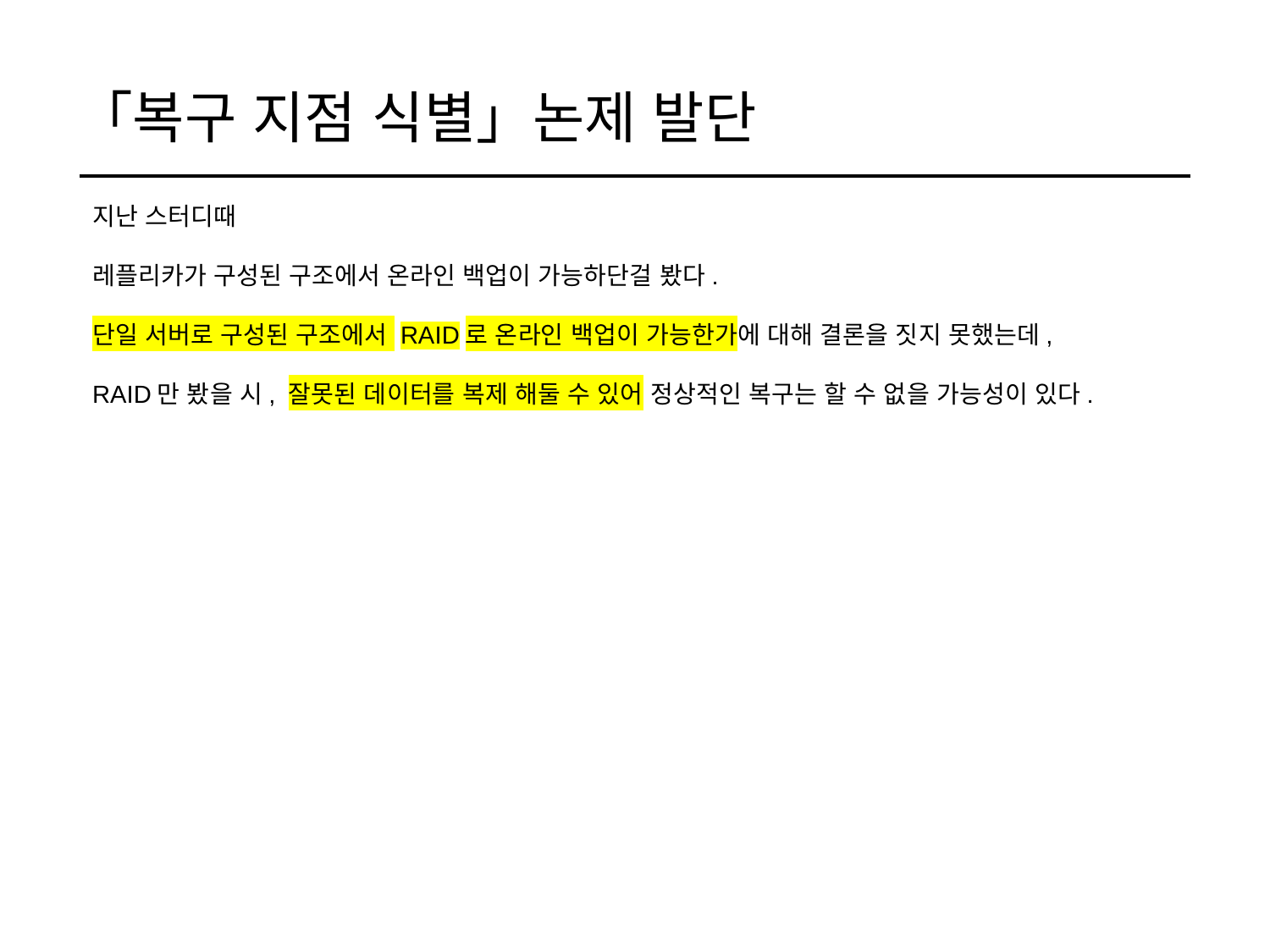

# 「복구 지점 식별」논제 발단
지난 스터디때
레플리카가 구성된 구조에서 온라인 백업이 가능하단걸 봤다.

단일 서버로 구성된 구조에서 RAID로 온라인 백업이 가능한가에 대해 결론을 짓지 못했는데,

RAID만 봤을 시, 잘못된 데이터를 복제 해둘 수 있어 정상적인 복구는 할 수 없을 가능성이 있다.